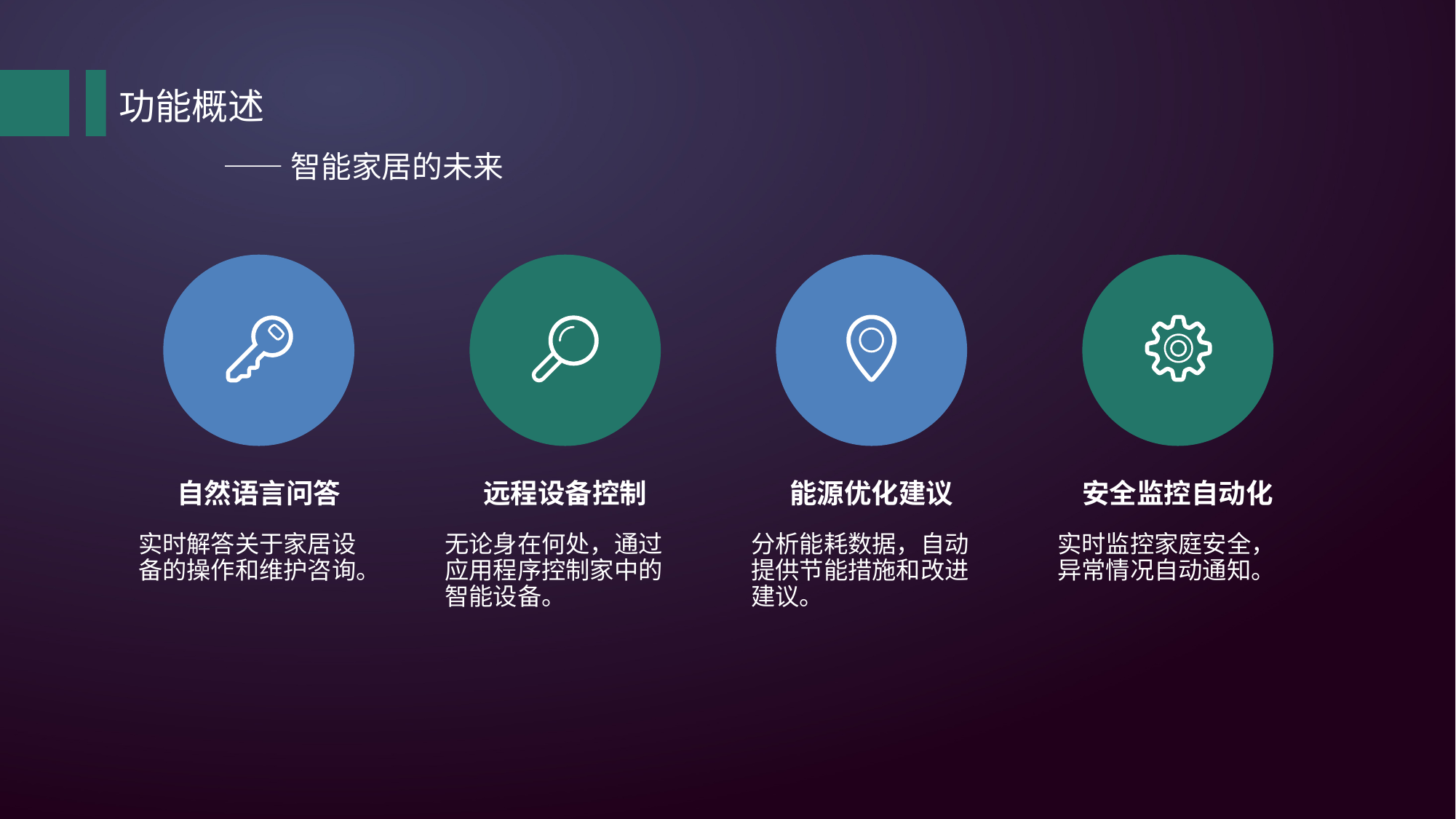

功能概述
——智能家居的未来

自然语言问答
远程设备控制
能源优化建议
安全监控自动化
实时解答关于家居设备的操作和维护咨询。
无论身在何处，通过应用程序控制家中的智能设备。
分析能耗数据，自动提供节能措施和改进建议。
实时监控家庭安全，异常情况自动通知。